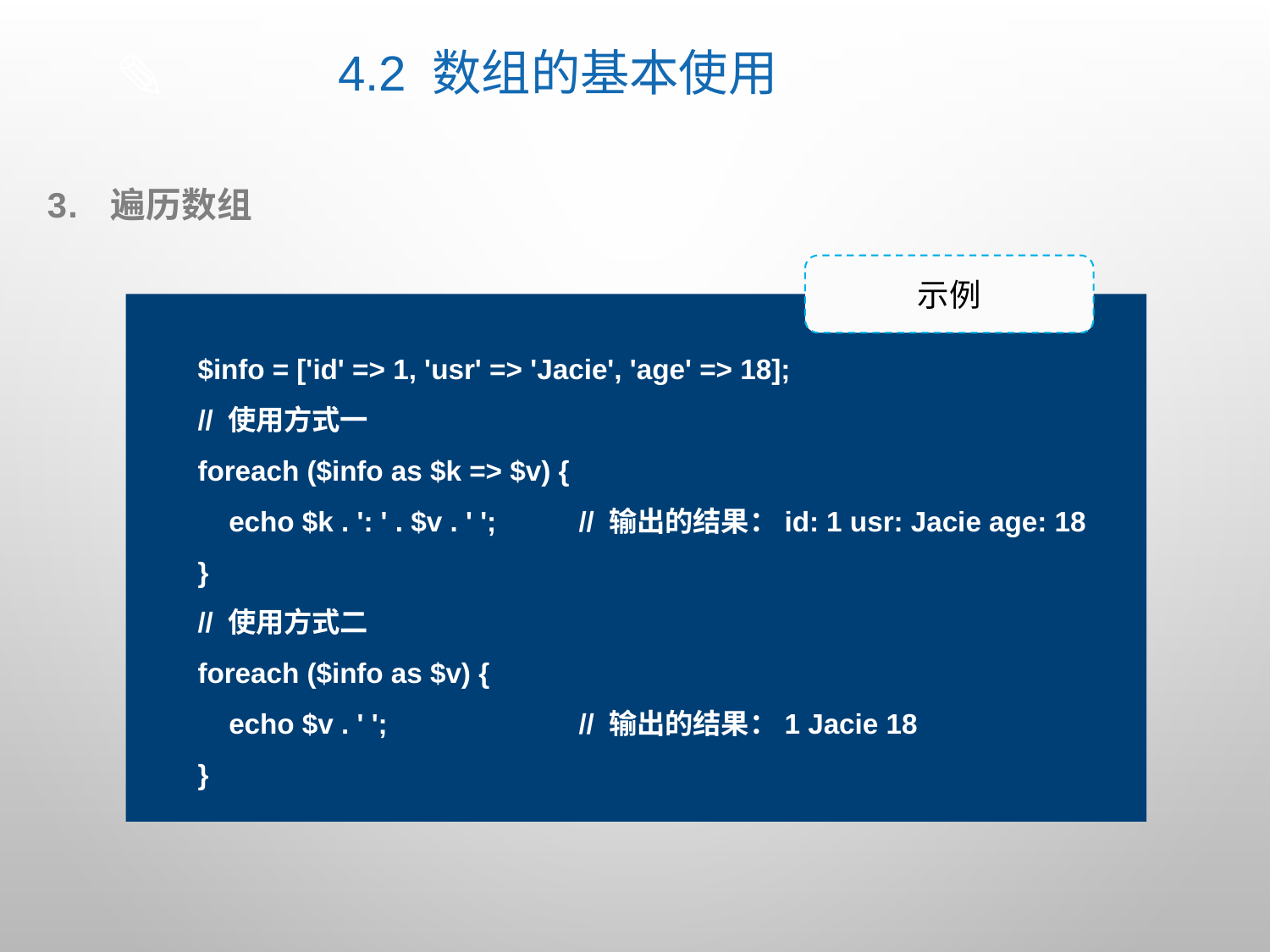

# 4.2 数组的基本使用
遍历数组
示例

$info = ['id' => 1, 'usr' => 'Jacie', 'age' => 18];
// 使用方式一
foreach ($info as $k => $v) {
    echo $k . ': ' . $v . ' ';	// 输出的结果：id: 1 usr: Jacie age: 18
}
// 使用方式二
foreach ($info as $v) {
    echo $v . ' ';		// 输出的结果：1 Jacie 18
}